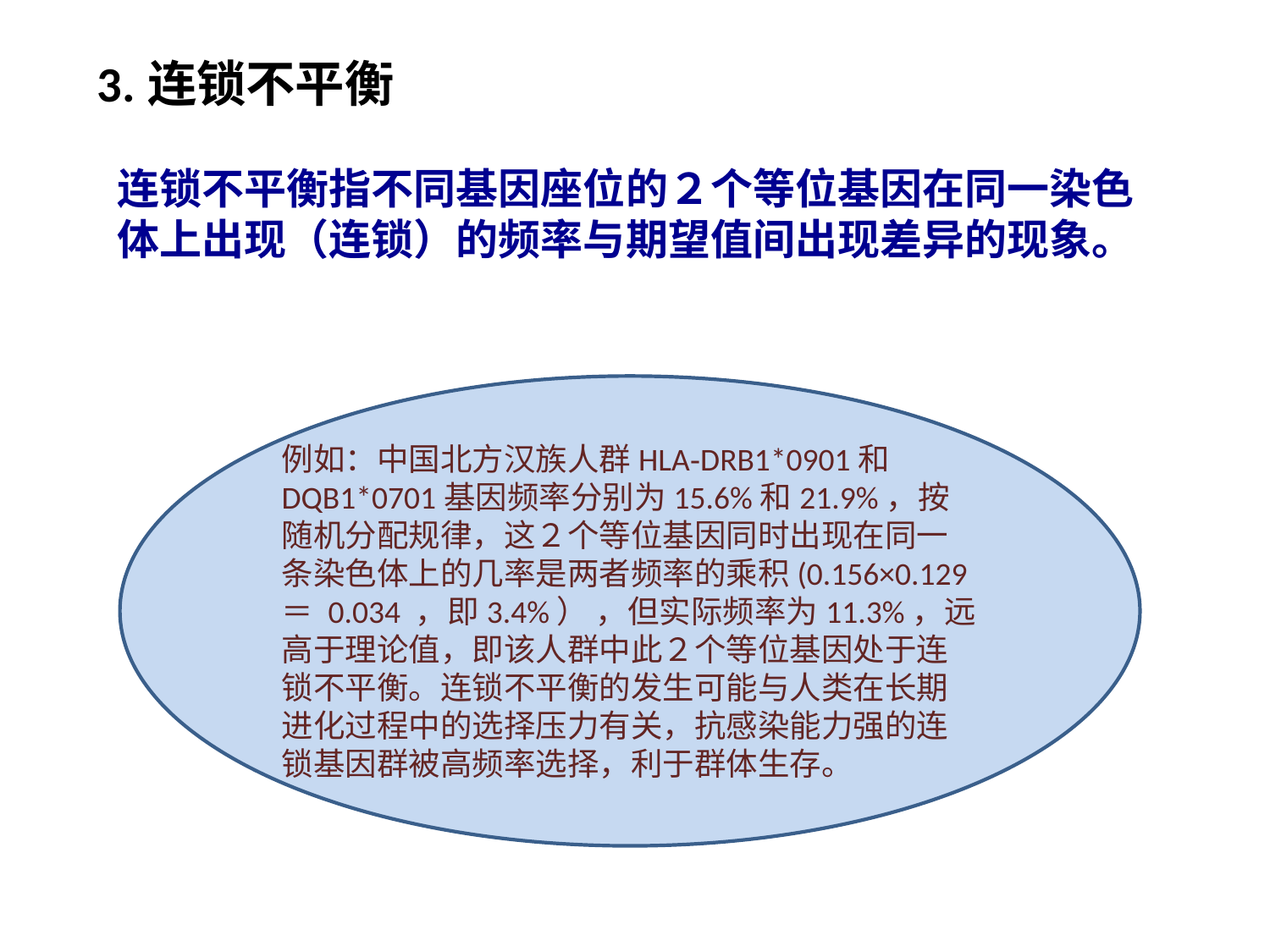

3.连锁不平衡
连锁不平衡指不同基因座位的２个等位基因在同一染色体上出现（连锁）的频率与期望值间出现差异的现象。
例如：中国北方汉族人群HLA‐DRB1*0901和DQB1*0701基因频率分别为15.6%和21.9%，按随机分配规律，这２个等位基因同时出现在同一条染色体上的几率是两者频率的乘积(0.156×0.129＝ 0.034 ，即3.4%） ，但实际频率为11.3%，远高于理论值，即该人群中此２个等位基因处于连锁不平衡。连锁不平衡的发生可能与人类在长期进化过程中的选择压力有关，抗感染能力强的连锁基因群被高频率选择，利于群体生存。